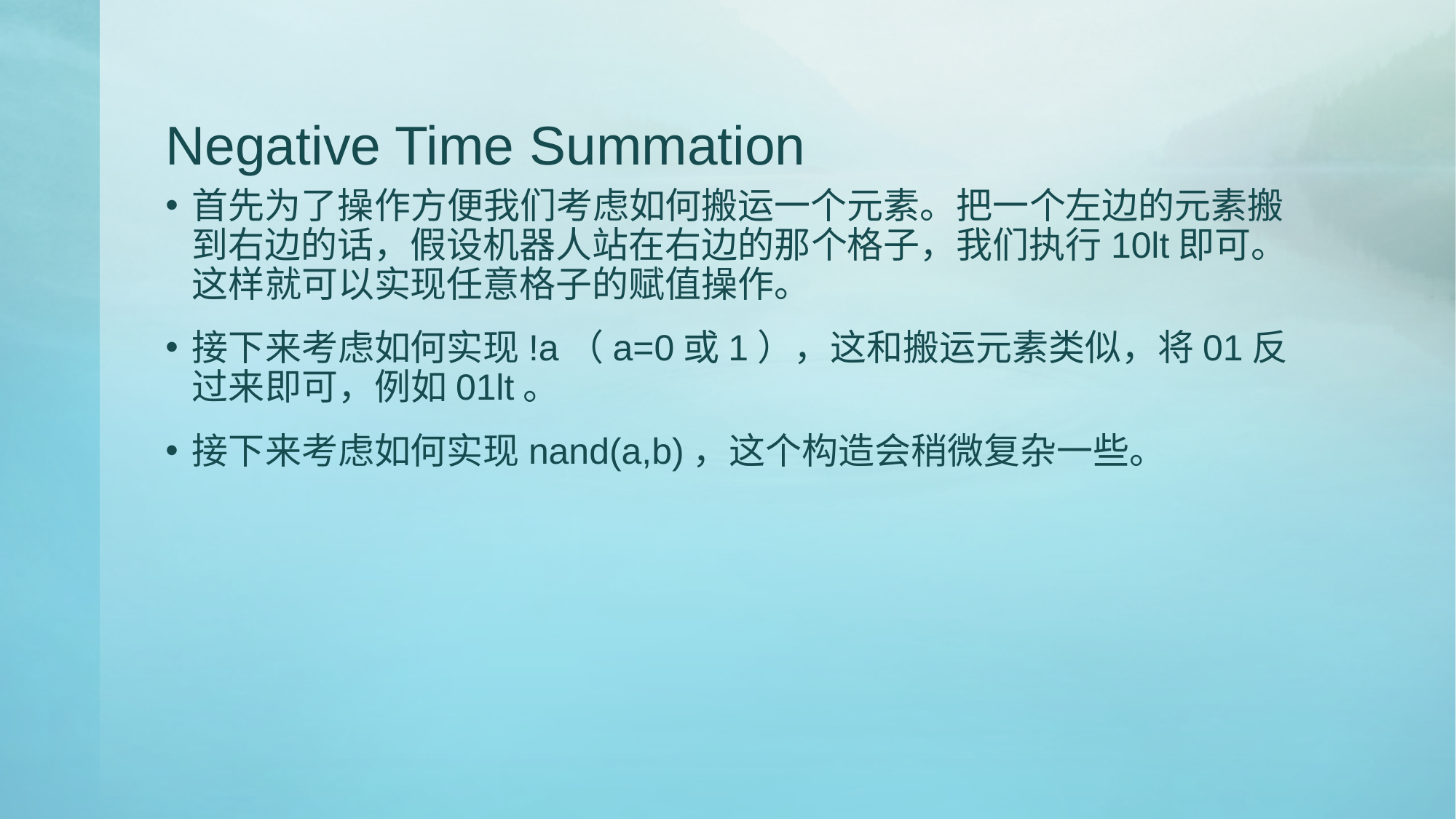

# Negative Time Summation
首先为了操作方便我们考虑如何搬运一个元素。把一个左边的元素搬到右边的话，假设机器人站在右边的那个格子，我们执行10lt即可。这样就可以实现任意格子的赋值操作。
接下来考虑如何实现!a（a=0或1），这和搬运元素类似，将01反过来即可，例如01lt。
接下来考虑如何实现nand(a,b)，这个构造会稍微复杂一些。